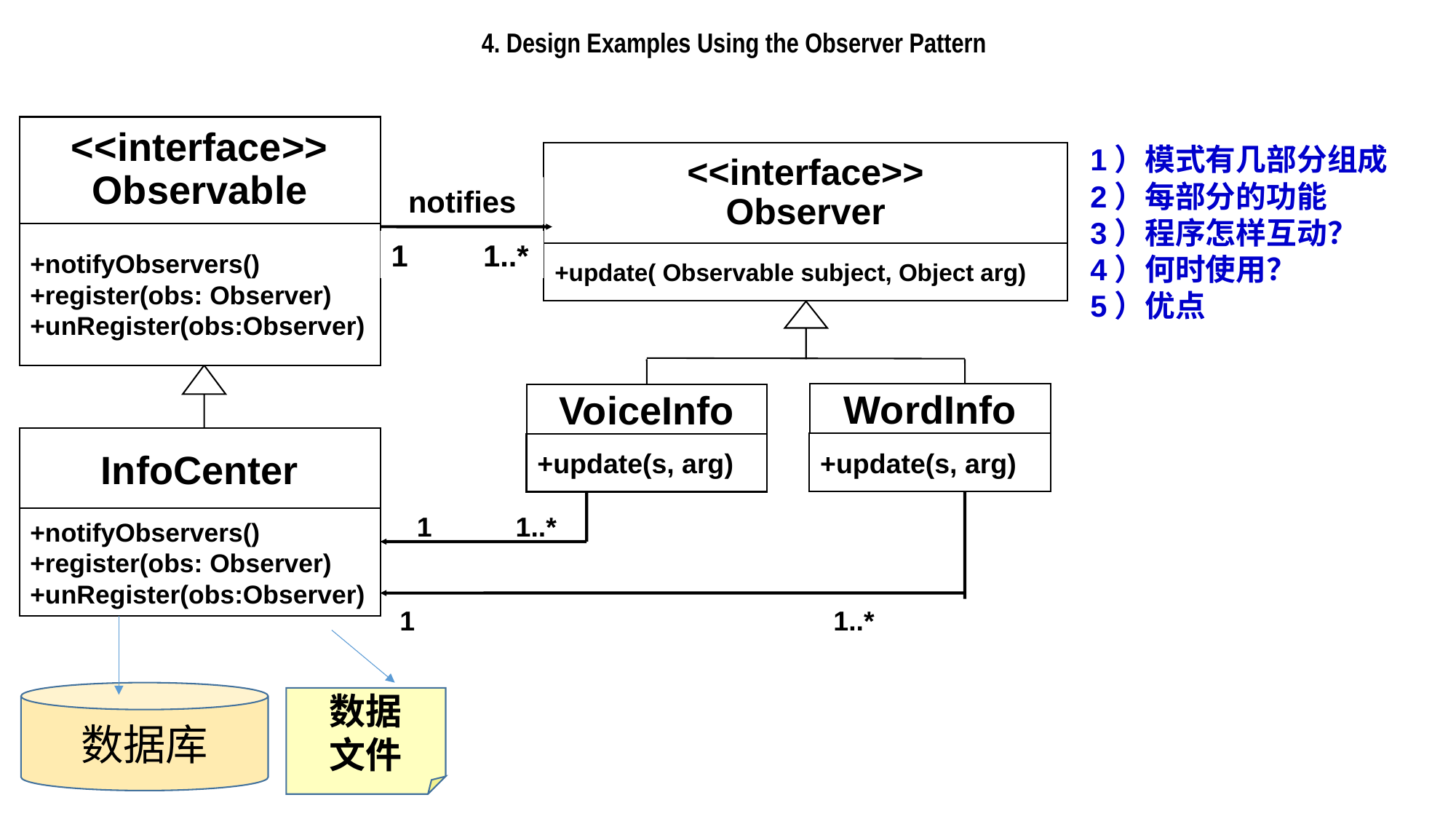

4. Design Examples Using the Observer Pattern
<<interface>>
Observable
+notifyObservers()
+register(obs: Observer)
+unRegister(obs:Observer)
1）模式有几部分组成
2）每部分的功能
3）程序怎样互动？
4）何时使用？
5）优点
<<interface>>
Observer
+update( Observable subject, Object arg)
notifies

1         1..*

WordInfo
+update(s, arg)
VoiceInfo
+update(s, arg)
InfoCenter
+notifyObservers()
+register(obs: Observer)
+unRegister(obs:Observer)

1           1..*

1                                                       1..*
数据库
数据
文件